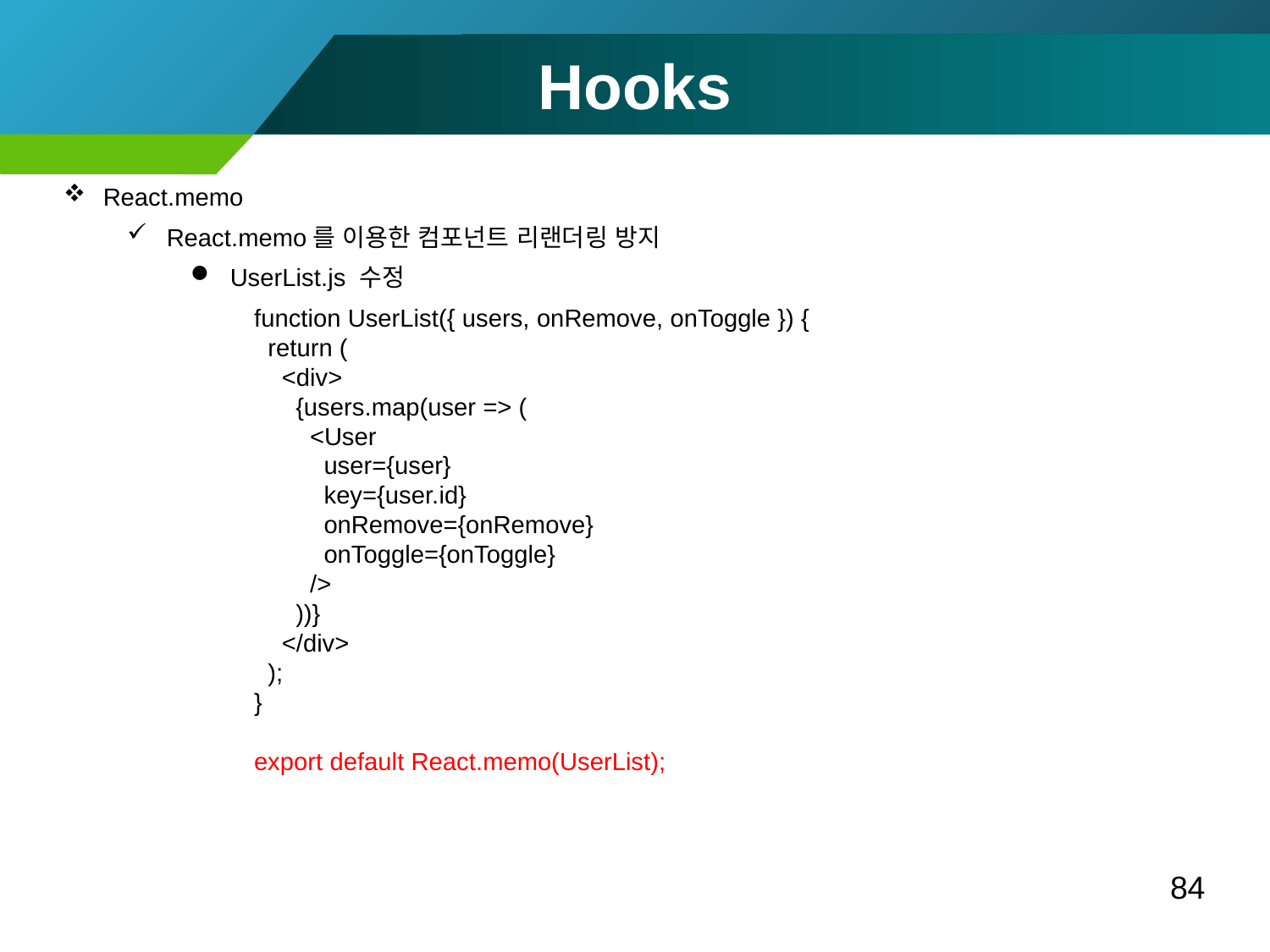

Hooks
React.memo
React.memo를 이용한 컴포넌트 리랜더링 방지
UserList.js 수정
function UserList({ users, onRemove, onToggle }) {
  return (
    <div>
      {users.map(user => (
        <User
          user={user}
          key={user.id}
          onRemove={onRemove}
          onToggle={onToggle}
        />
      ))}
    </div>
  );
}

export default React.memo(UserList);
84